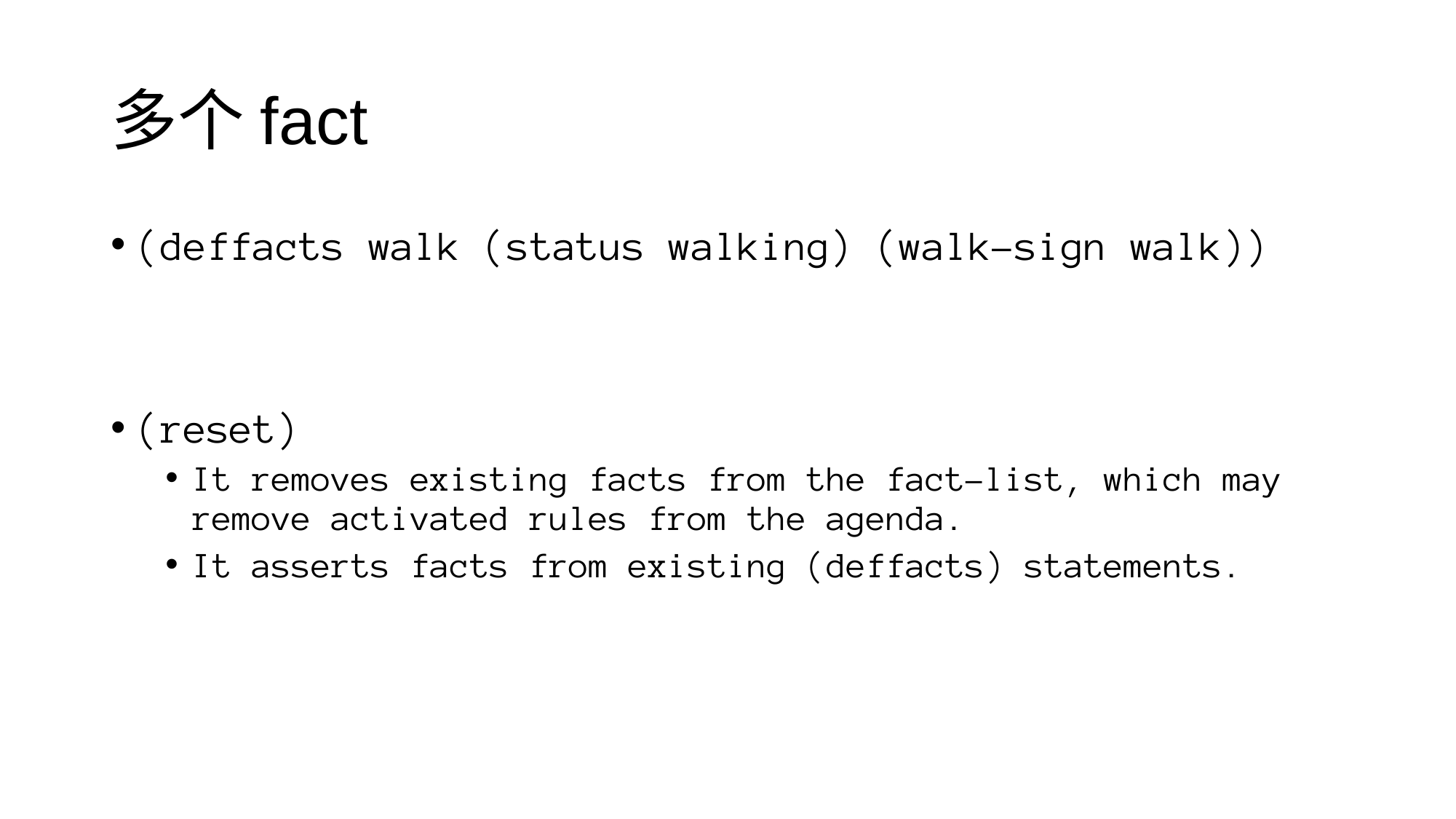

# 多个fact
(deffacts walk (status walking) (walk-sign walk))

(reset)
It removes existing facts from the fact-list, which may remove activated rules from the agenda.
It asserts facts from existing (deffacts) statements.